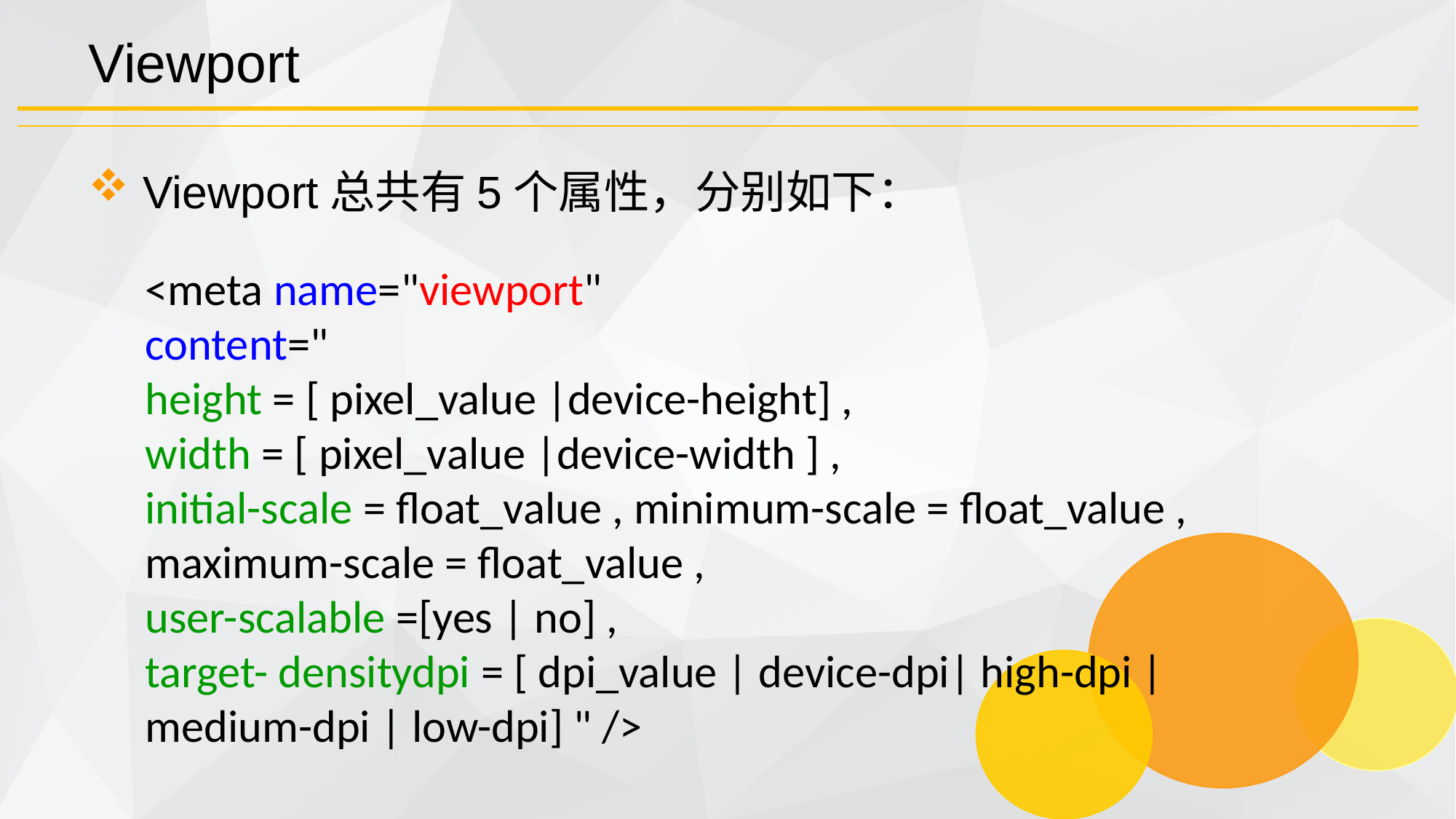

# Viewport
Viewport总共有5个属性，分别如下：

<meta name="viewport"
content="
height = [ pixel_value |device-height] ,
width = [ pixel_value |device-width ] ,
initial-scale = float_value , minimum-scale = float_value , maximum-scale = float_value ,
user-scalable =[yes | no] ,
target- densitydpi = [ dpi_value | device-dpi| high-dpi | medium-dpi | low-dpi] " />